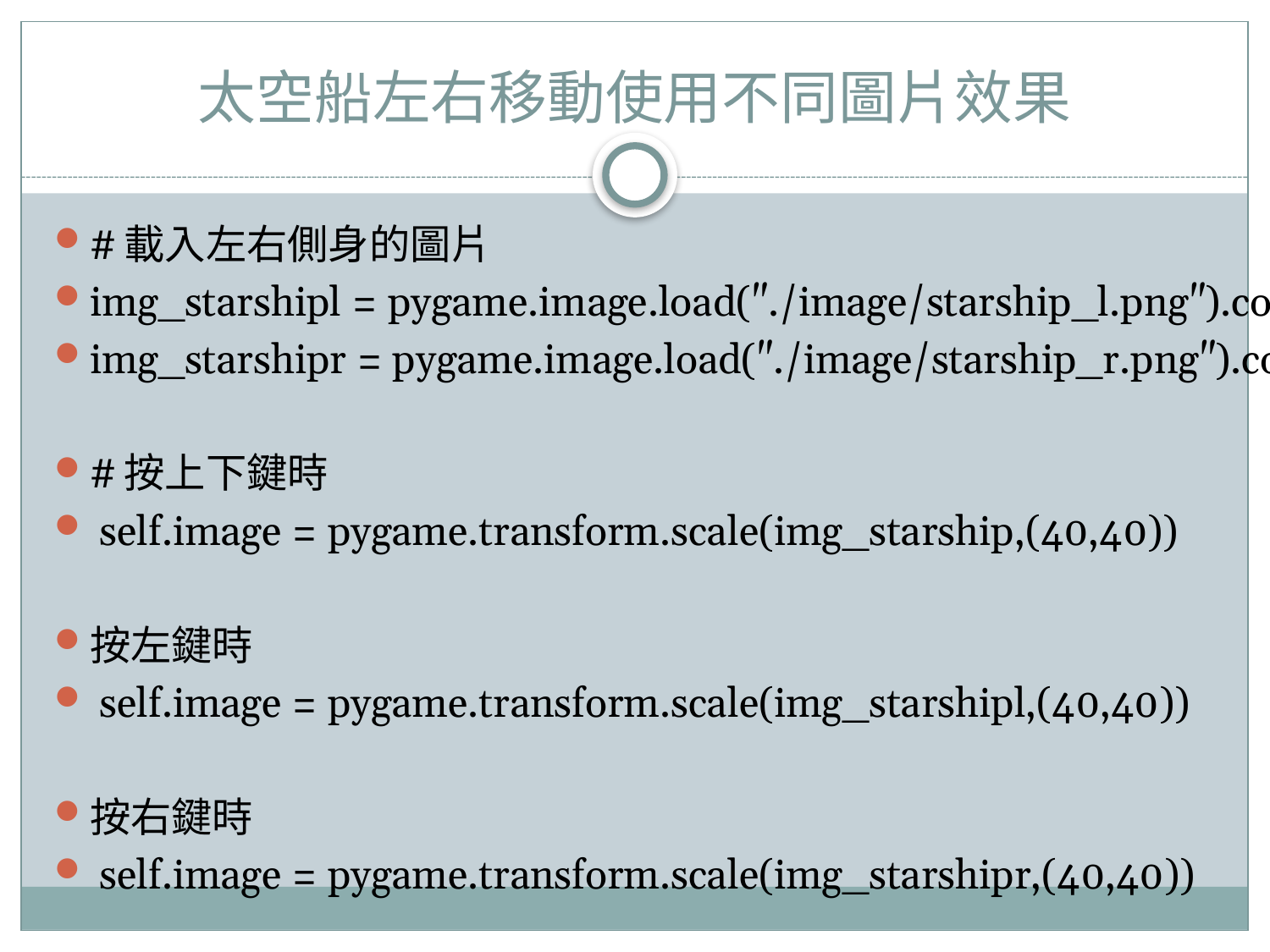

# 太空船左右移動使用不同圖片效果
#載入左右側身的圖片
img_starshipl = pygame.image.load("./image/starship_l.png").convert()
img_starshipr = pygame.image.load("./image/starship_r.png").convert()

#按上下鍵時
 self.image = pygame.transform.scale(img_starship,(40,40))

按左鍵時
 self.image = pygame.transform.scale(img_starshipl,(40,40))

按右鍵時
 self.image = pygame.transform.scale(img_starshipr,(40,40))